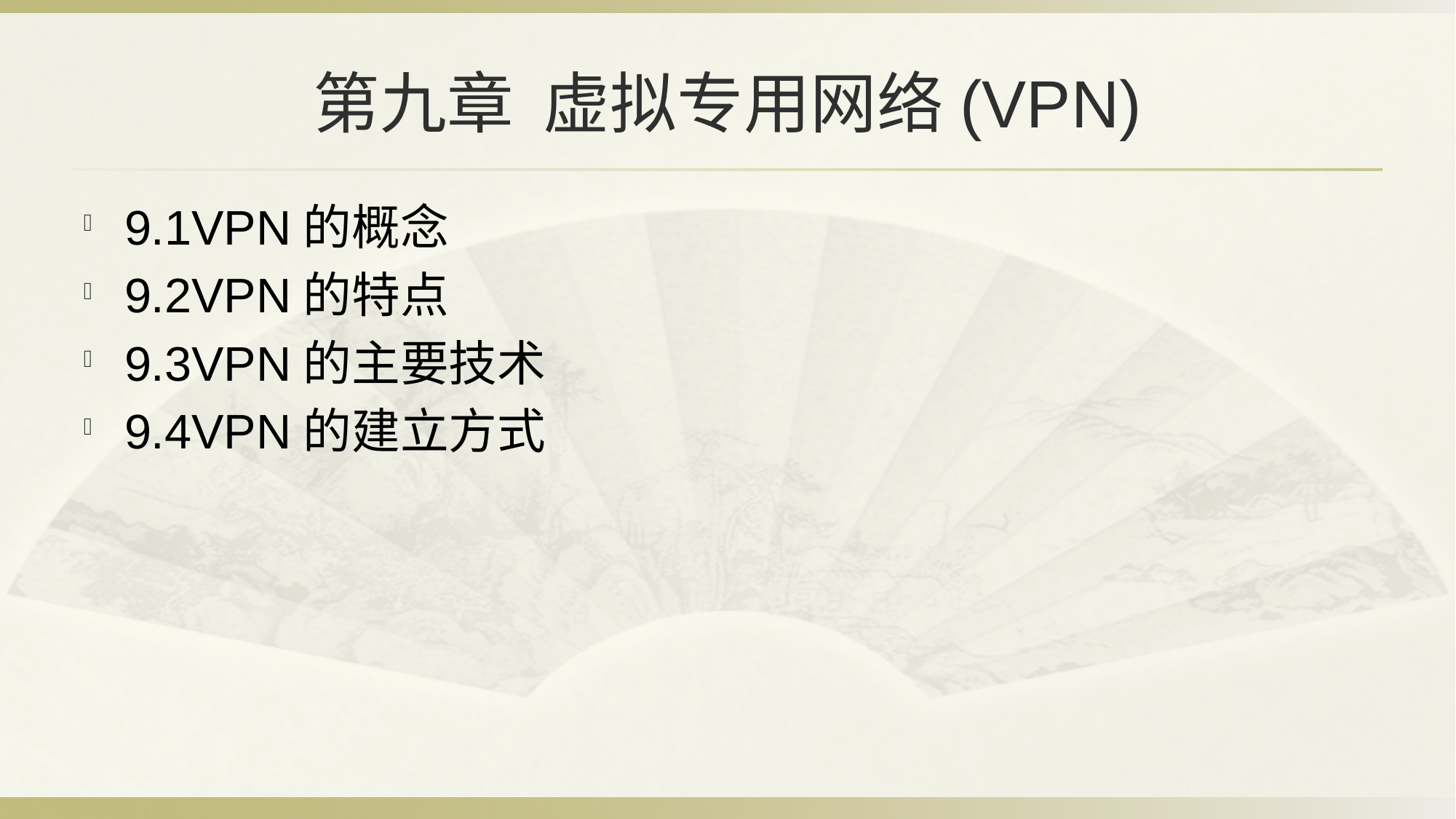

# 第九章  虚拟专用网络(VPN)
9.1VPN的概念
9.2VPN的特点
9.3VPN的主要技术
9.4VPN的建立方式